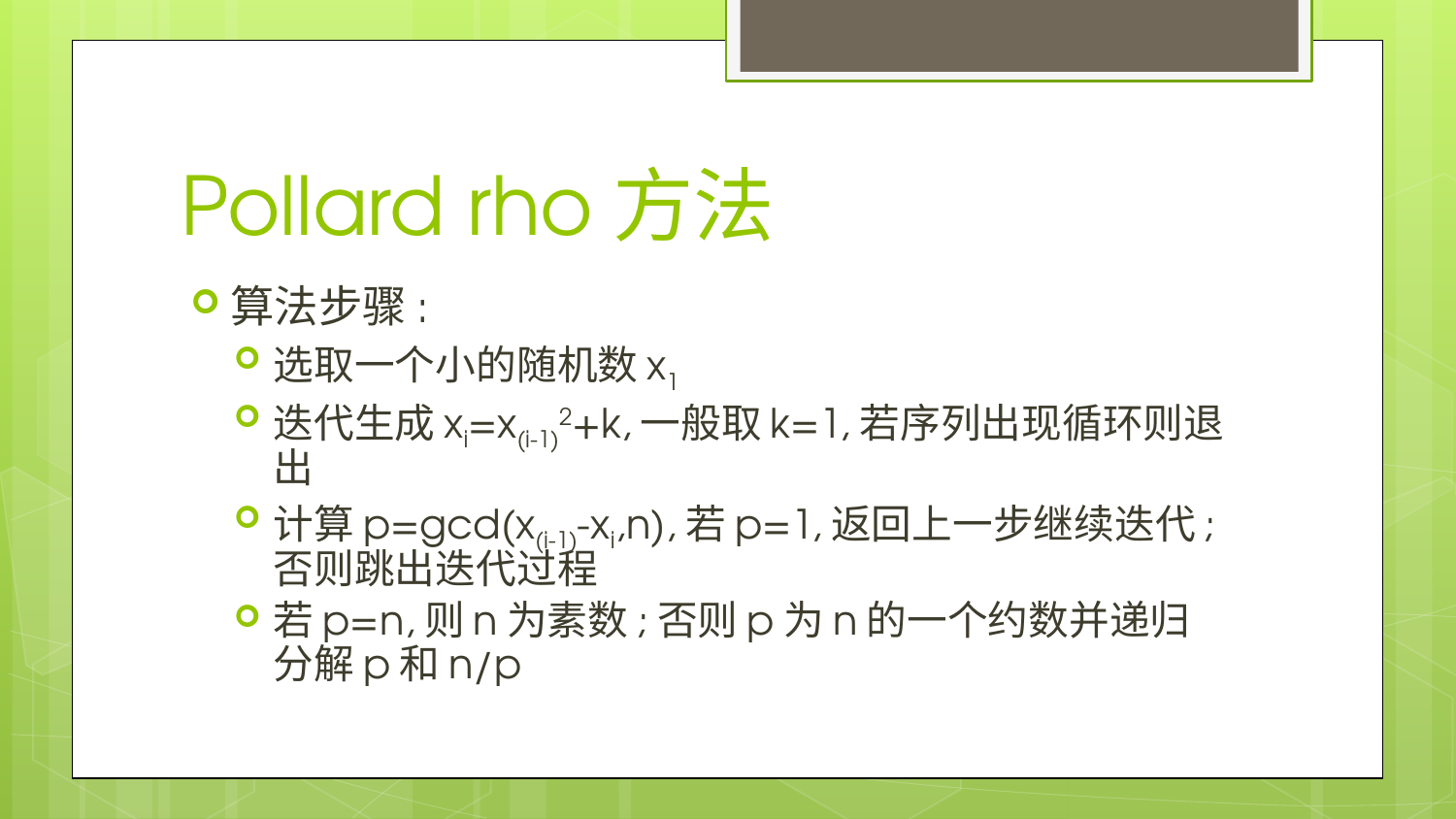

# Pollard rho方法
算法步骤:
选取一个小的随机数x1
迭代生成xi=x(i-1)2+k,一般取k=1,若序列出现循环则退出
计算p=gcd(x(i-1)-xi,n),若p=1,返回上一步继续迭代;否则跳出迭代过程
若p=n,则n为素数;否则p为n的一个约数并递归分解p和n/p